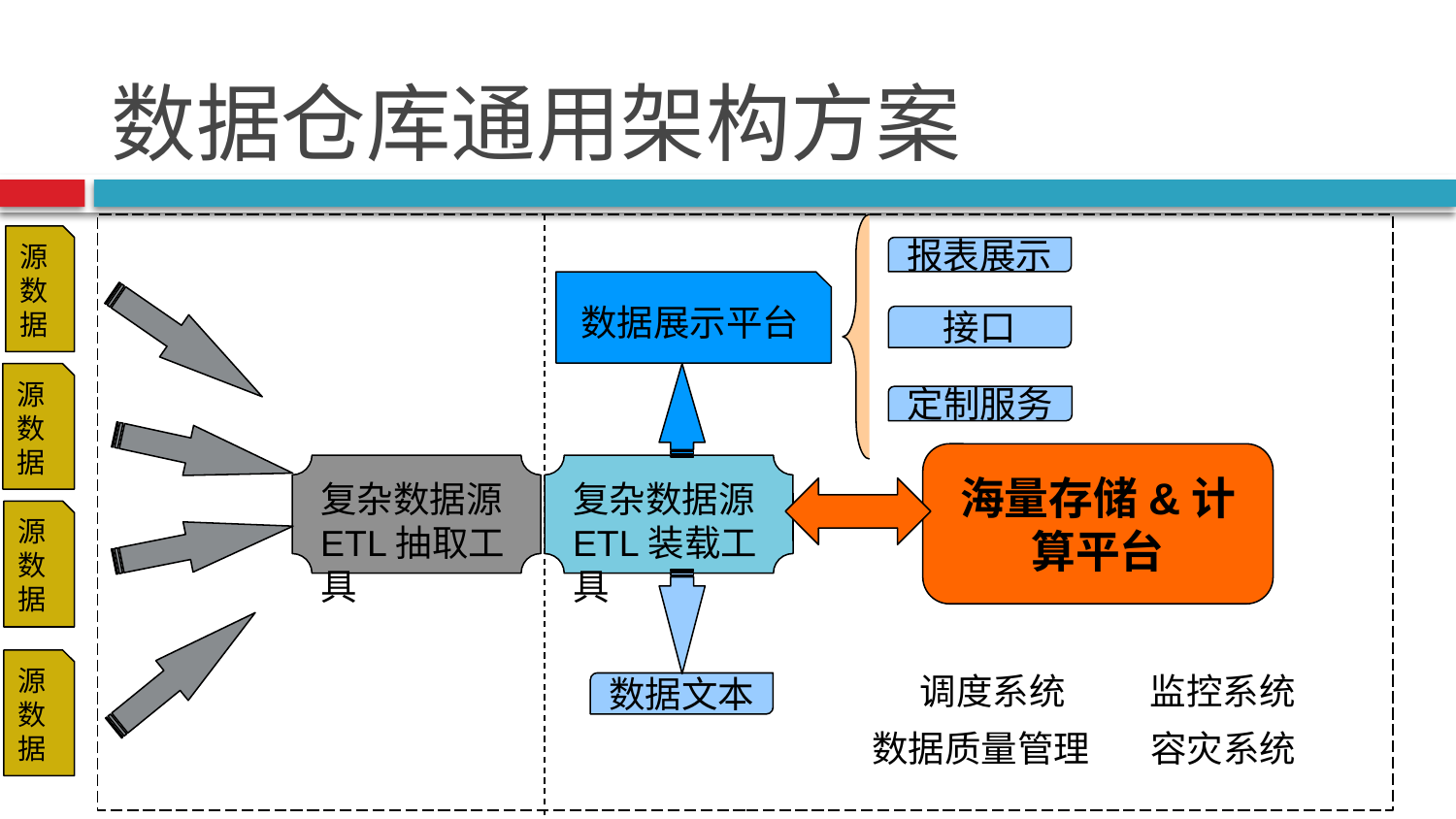

# 数据仓库通用架构方案

源数据
报表展示
数据展示平台
接口

源数据
定制服务

海量存储&计算平台
复杂数据源ETL抽取工具
复杂数据源ETL装载工具

源数据

源数据
调度系统
监控系统
数据文本
数据质量管理
容灾系统